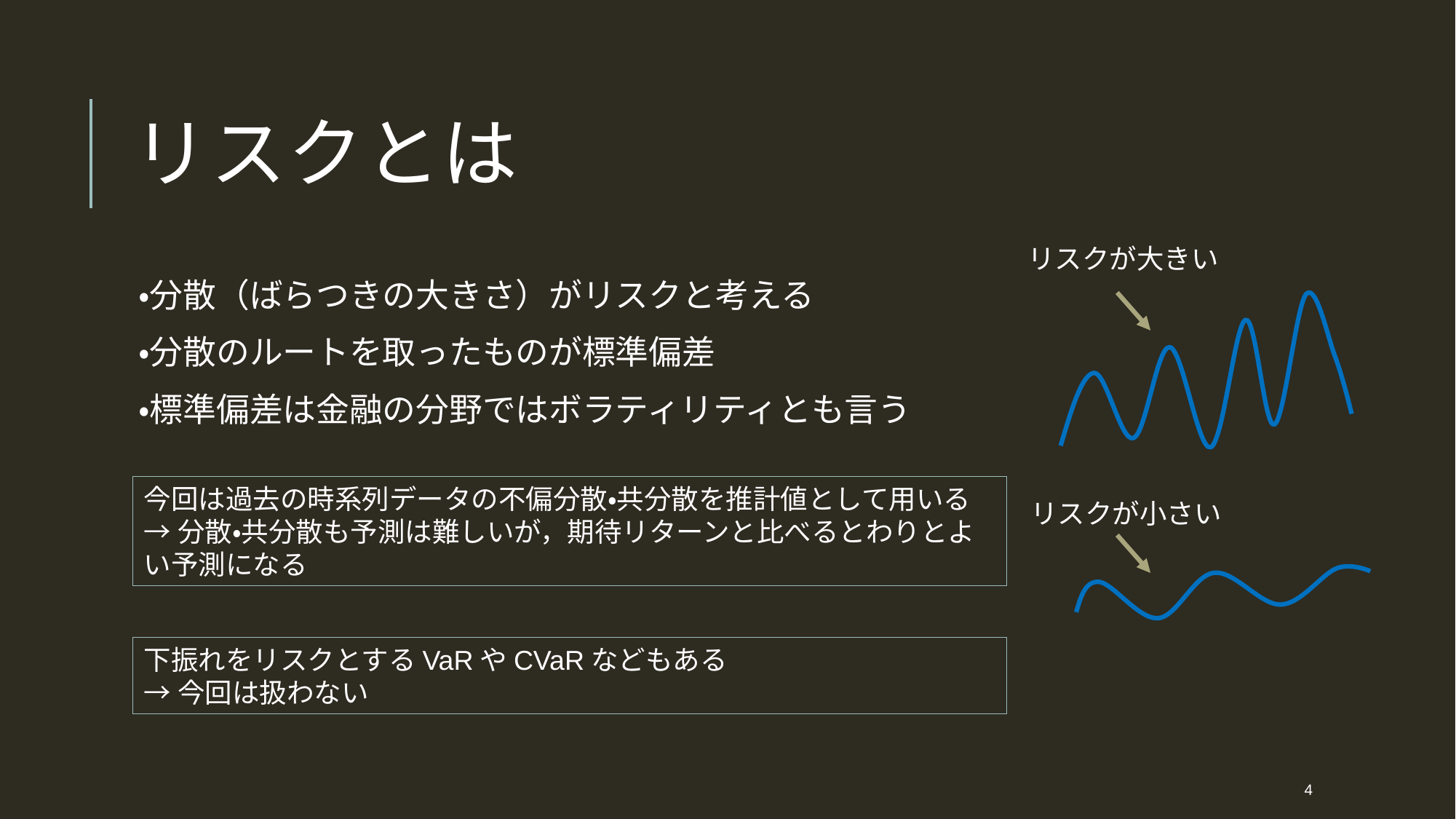

# リスクとは
リスクが大きい
・分散（ばらつきの大きさ）がリスクと考える
・分散のルートを取ったものが標準偏差
・標準偏差は金融の分野ではボラティリティとも言う

今回は過去の時系列データの不偏分散・共分散を推計値として用いる
→分散・共分散も予測は難しいが，期待リターンと比べるとわりとよい予測になる
リスクが小さい

下振れをリスクとするVaRやCVaRなどもある
→今回は扱わない
4